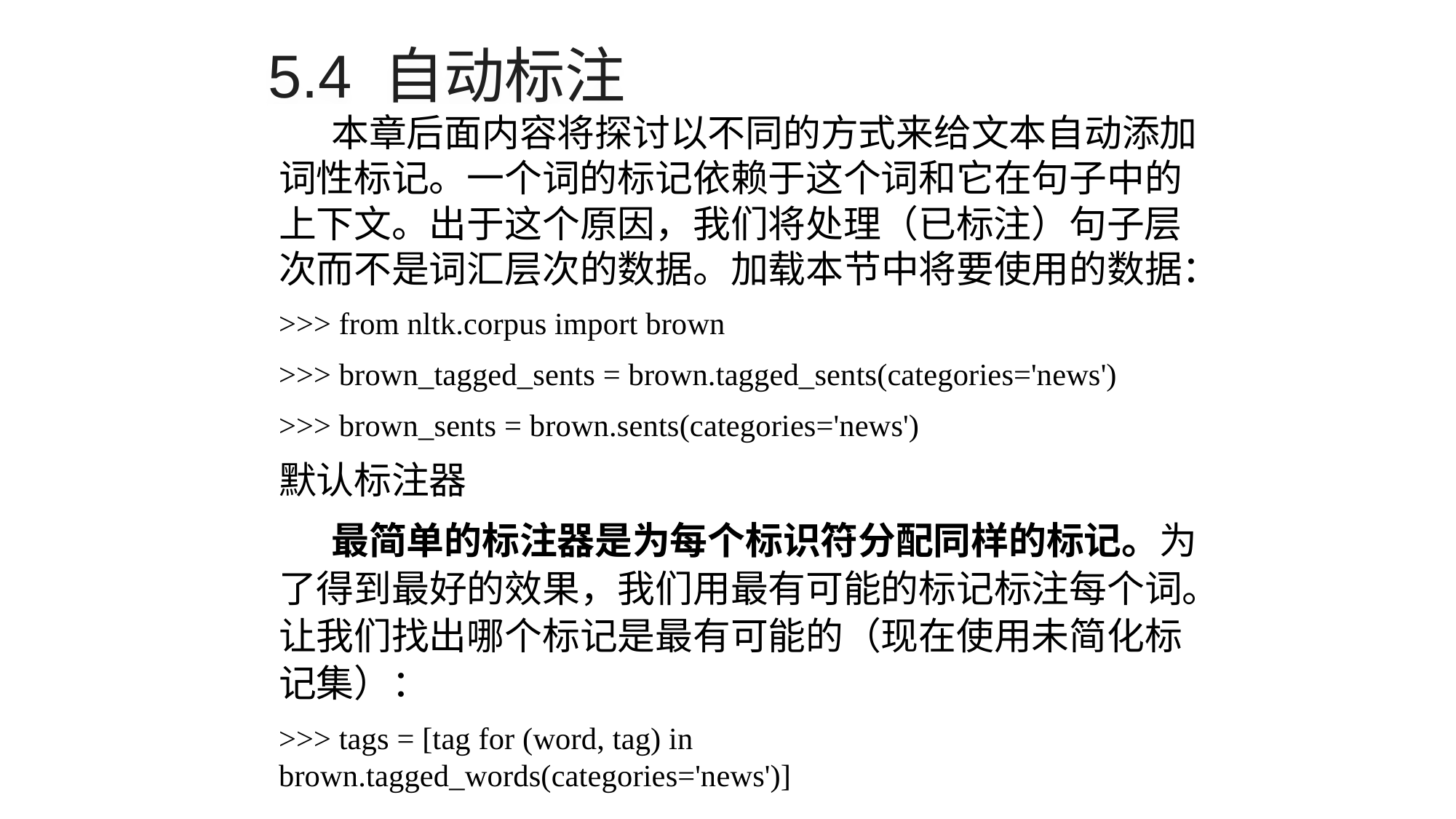

# 5.4 自动标注
本章后面内容将探讨以不同的方式来给文本自动添加词性标记。一个词的标记依赖于这个词和它在句子中的上下文。出于这个原因，我们将处理（已标注）句子层次而不是词汇层次的数据。加载本节中将要使用的数据：
>>> from nltk.corpus import brown
>>> brown_tagged_sents = brown.tagged_sents(categories='news')
>>> brown_sents = brown.sents(categories='news')
默认标注器
最简单的标注器是为每个标识符分配同样的标记。为了得到最好的效果，我们用最有可能的标记标注每个词。让我们找出哪个标记是最有可能的（现在使用未简化标记集）：
>>> tags = [tag for (word, tag) in brown.tagged_words(categories='news')]